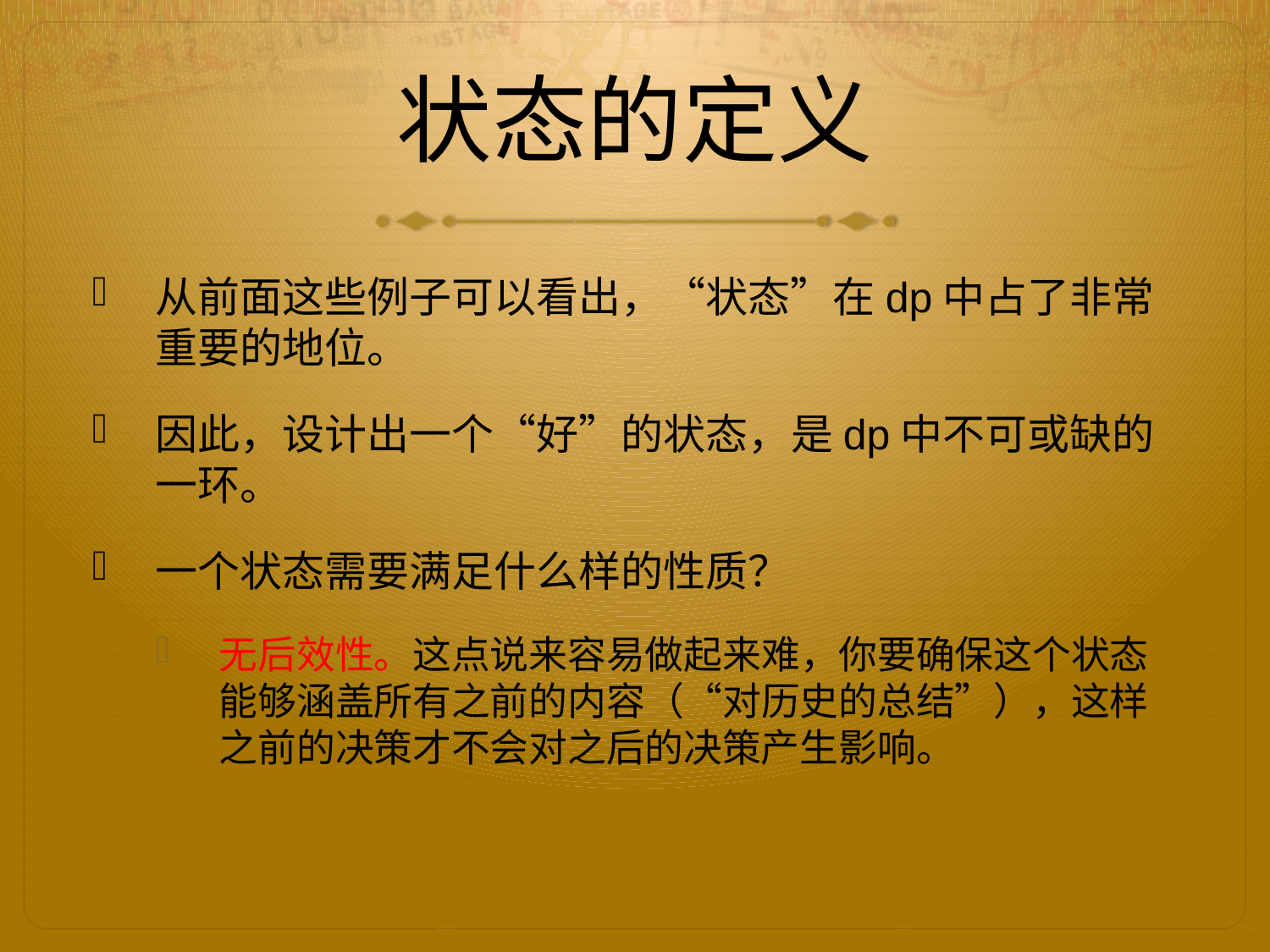

# 状态的定义
从前面这些例子可以看出，“状态”在dp中占了非常重要的地位。
因此，设计出一个“好”的状态，是dp中不可或缺的一环。
一个状态需要满足什么样的性质？
无后效性。这点说来容易做起来难，你要确保这个状态能够涵盖所有之前的内容（“对历史的总结”），这样之前的决策才不会对之后的决策产生影响。